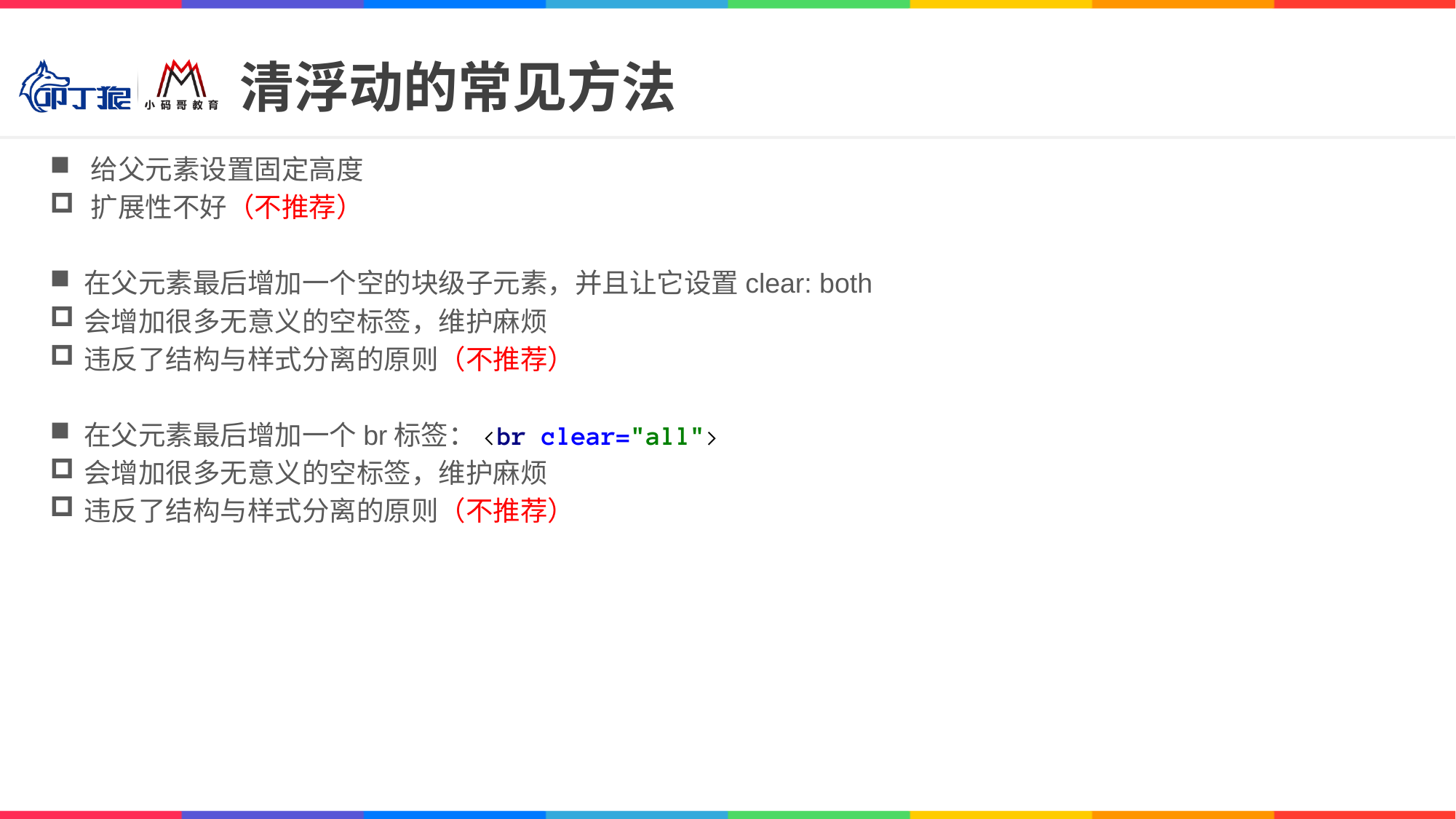

# 清浮动的常见方法
给父元素设置固定高度
扩展性不好（不推荐）

在父元素最后增加一个空的块级子元素，并且让它设置clear: both
会增加很多无意义的空标签，维护麻烦
违反了结构与样式分离的原则（不推荐）

在父元素最后增加一个br标签：<br clear="all">
会增加很多无意义的空标签，维护麻烦
违反了结构与样式分离的原则（不推荐）